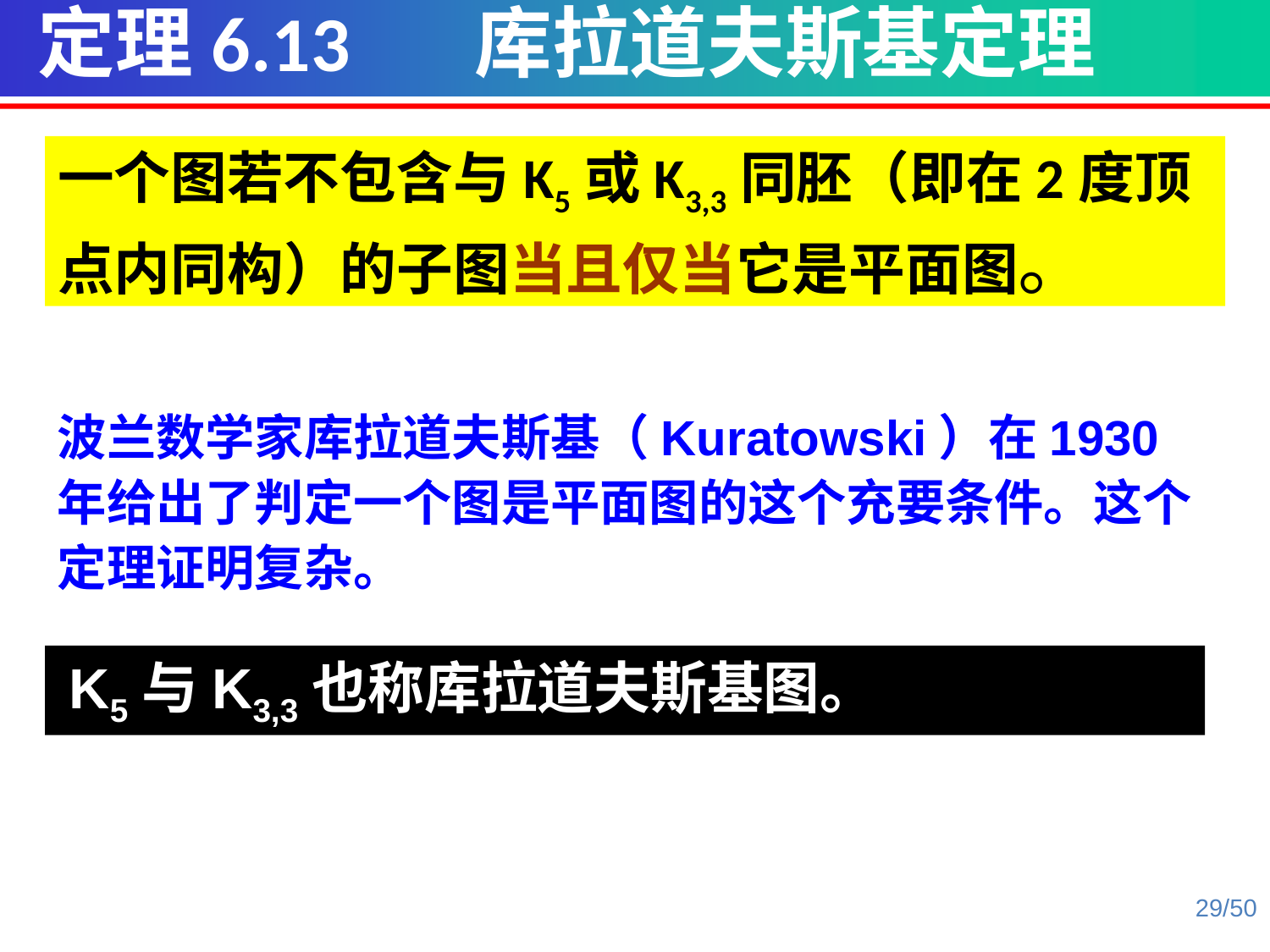

定理6.13      库拉道夫斯基定理
一个图若不包含与K5或K3,3同胚（即在2度顶点内同构）的子图当且仅当它是平面图。
波兰数学家库拉道夫斯基（Kuratowski）在1930年给出了判定一个图是平面图的这个充要条件。这个定理证明复杂。
 K5与K3,3也称库拉道夫斯基图。
29/50